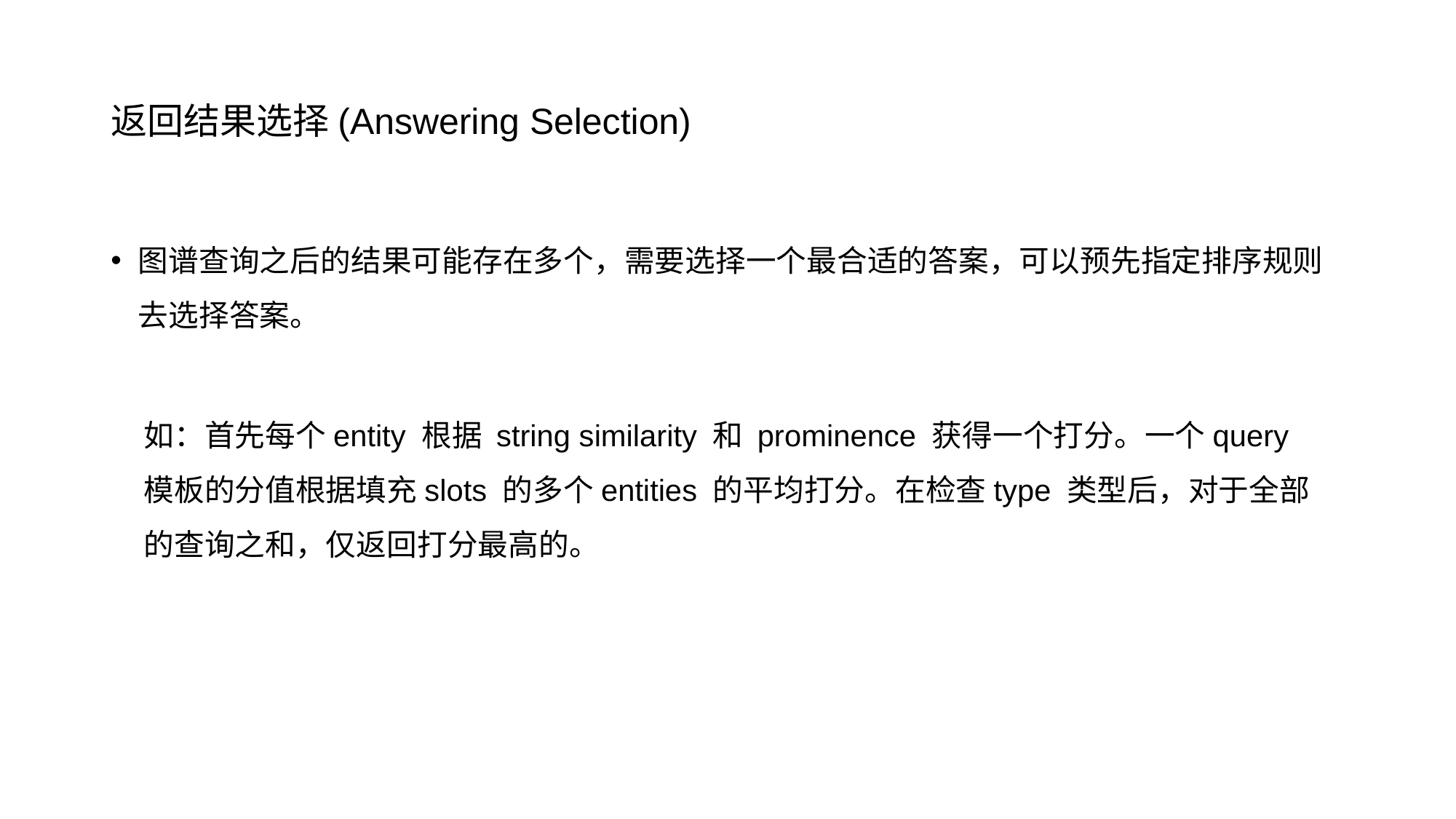

# 返回结果选择(Answering Selection)
图谱查询之后的结果可能存在多个，需要选择一个最合适的答案，可以预先指定排序规则去选择答案。
如：首先每个entity 根据 string similarity 和 prominence 获得一个打分。一个query 模板的分值根据填充slots 的多个entities 的平均打分。在检查type 类型后，对于全部的查询之和，仅返回打分最高的。